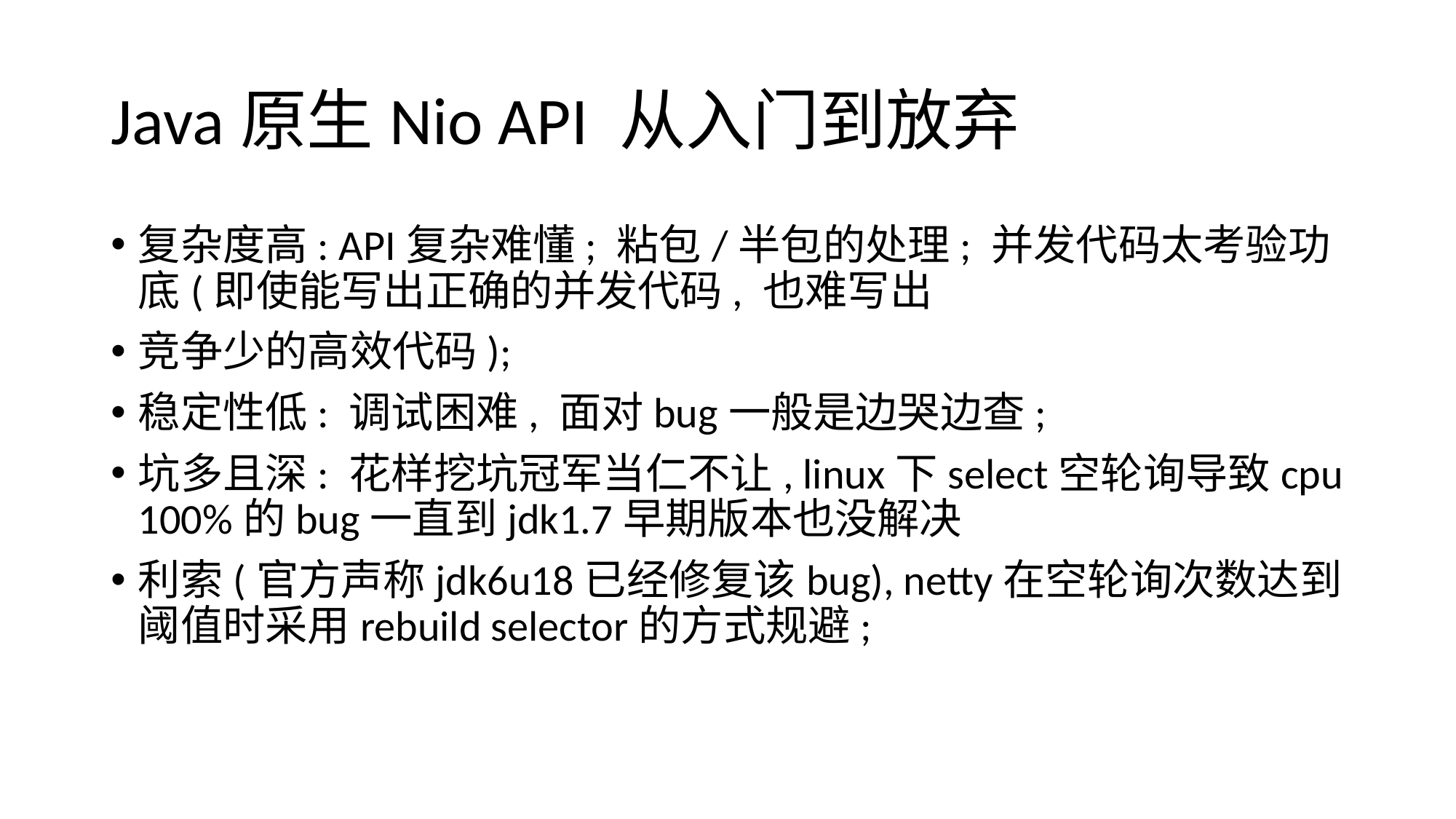

# Java原⽣Nio API 从⼊门到放弃
复杂度⾼: API复杂难懂; 粘包/半包的处理; 并发代码太考验功底(即使能写出正确的并发代码, 也难写出
竞争少的⾼效代码);
稳定性低: 调试困难, 面对bug⼀般是边哭边查;
坑多且深: 花样挖坑冠军当仁不让, linux下select空轮询导致cpu 100%的bug⼀直到jdk1.7早期版本也没解决
利索(官⽅声称jdk6u18已经修复该bug), netty在空轮询次数达到阈值时采用rebuild selector的⽅式规避;